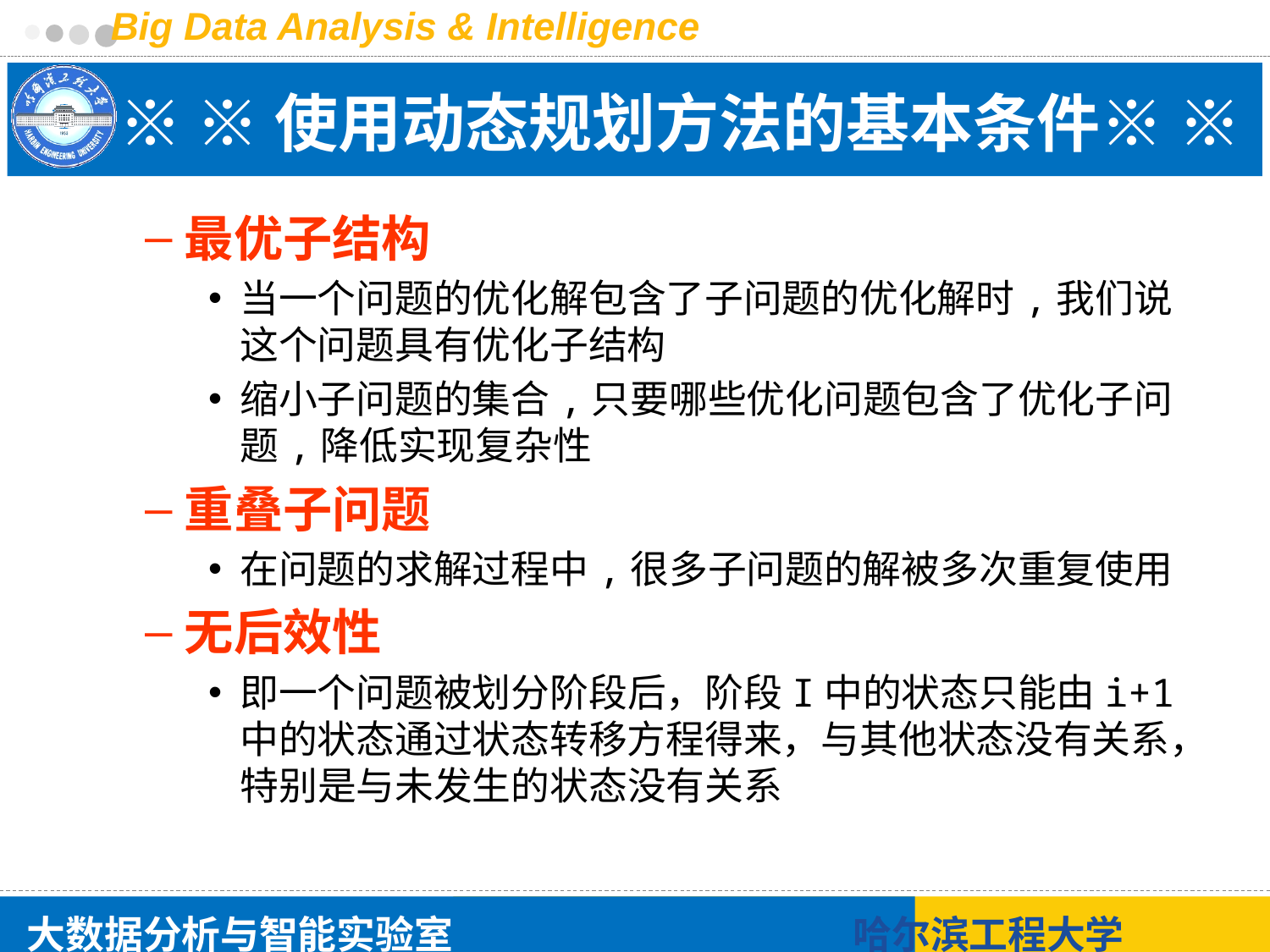

※ ※使用动态规划方法的基本条件※ ※
最优子结构
当一个问题的优化解包含了子问题的优化解时,我们说这个问题具有优化子结构
缩小子问题的集合,只要哪些优化问题包含了优化子问题,降低实现复杂性
重叠子问题
在问题的求解过程中,很多子问题的解被多次重复使用
无后效性
即一个问题被划分阶段后，阶段I中的状态只能由i+1中的状态通过状态转移方程得来，与其他状态没有关系，特别是与未发生的状态没有关系